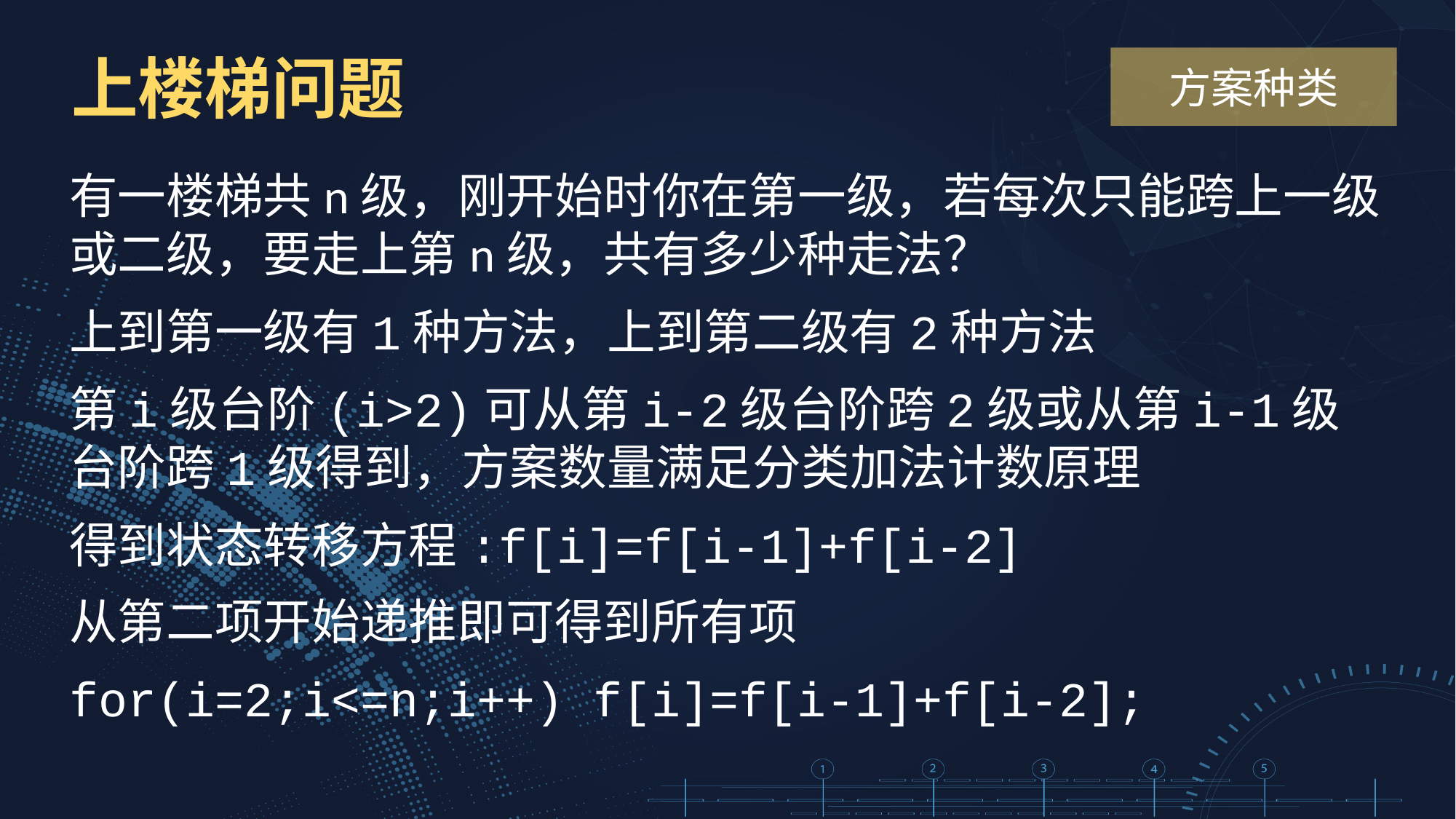

上楼梯问题
方案种类
有一楼梯共n级，刚开始时你在第一级，若每次只能跨上一级或二级，要走上第n级，共有多少种走法？
上到第一级有1种方法，上到第二级有2种方法
第i级台阶(i>2)可从第i-2级台阶跨2级或从第i-1级台阶跨1级得到，方案数量满足分类加法计数原理
得到状态转移方程:f[i]=f[i-1]+f[i-2]
从第二项开始递推即可得到所有项
for(i=2;i<=n;i++) f[i]=f[i-1]+f[i-2];